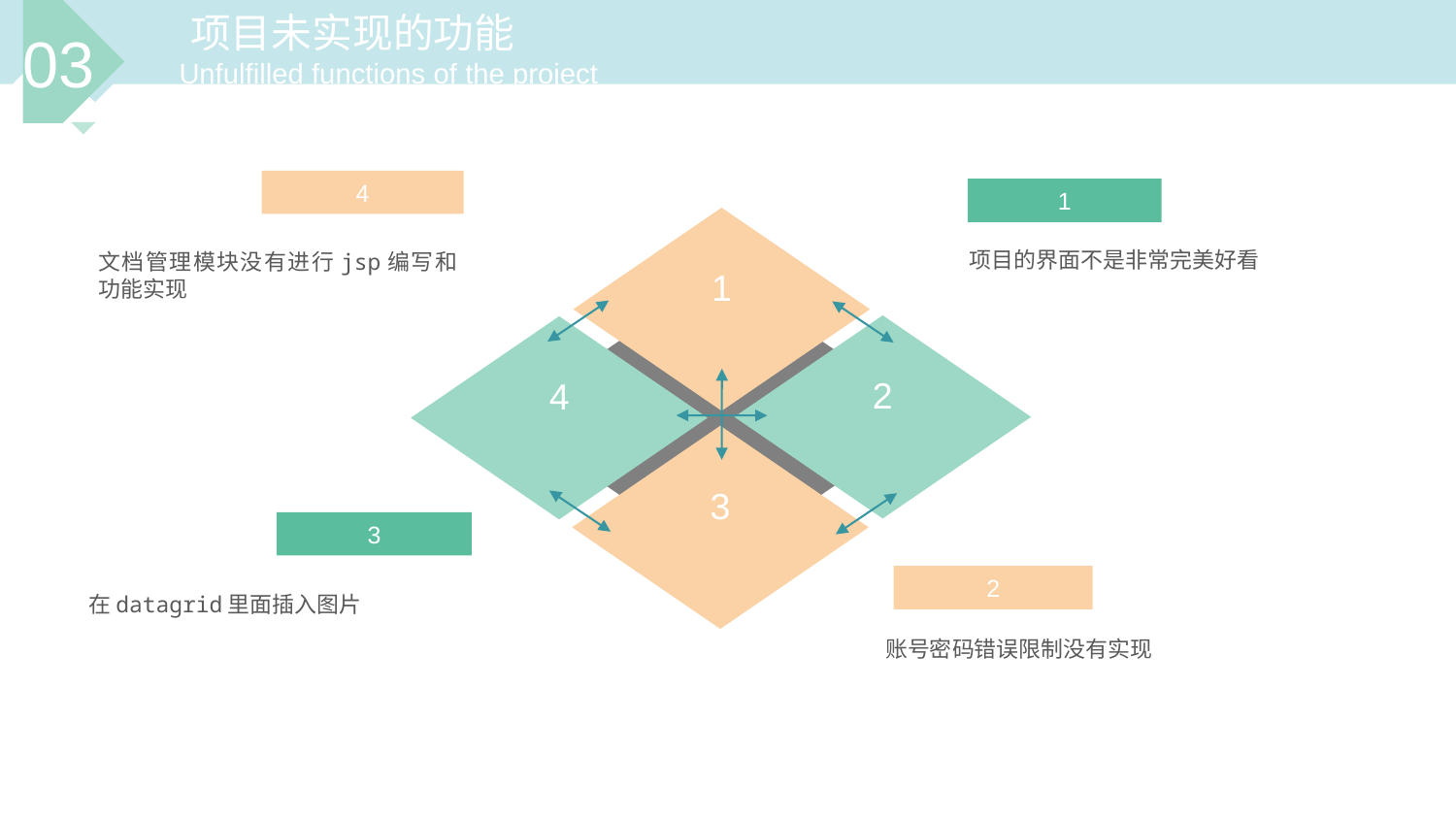

03
 项目未实现的功能
Unfulfilled functions of the project
4
1

1
项目的界面不是非常完美好看
文档管理模块没有进行jsp编写和功能实现

2

4

3
3
2
在datagrid里面插入图片
账号密码错误限制没有实现